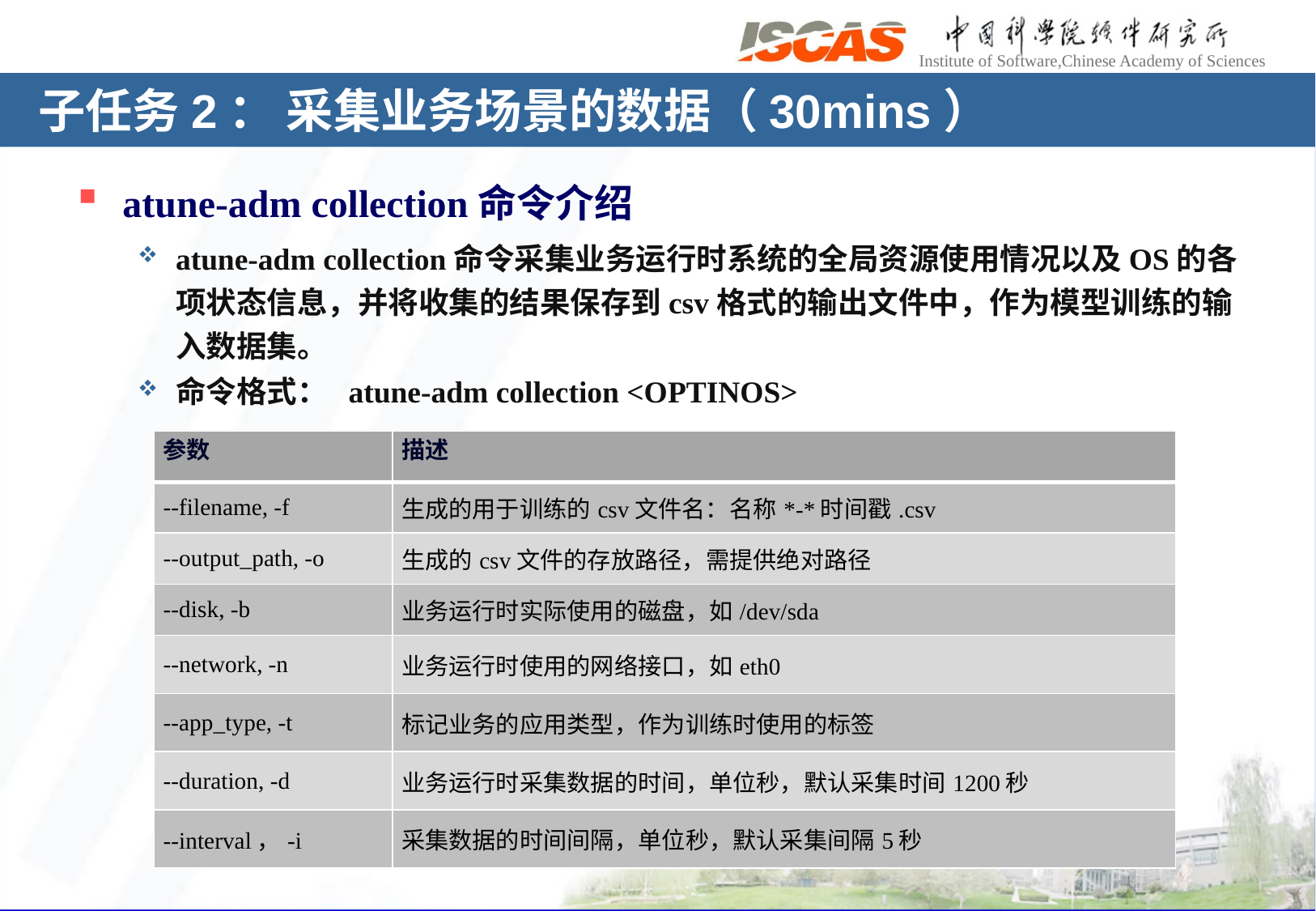

# 子任务2： 采集业务场景的数据（30mins）
atune-adm collection命令介绍
atune-adm collection命令采集业务运行时系统的全局资源使用情况以及OS的各项状态信息，并将收集的结果保存到csv格式的输出文件中，作为模型训练的输入数据集。
命令格式：  atune-adm collection <OPTINOS>

| 参数 | 描述 |
| --- | --- |
| --filename, -f | 生成的用于训练的csv文件名：名称\*-\*时间戳.csv |
| --output\_path, -o | 生成的csv文件的存放路径，需提供绝对路径 |
| --disk, -b | 业务运行时实际使用的磁盘，如/dev/sda |
| --network, -n | 业务运行时使用的网络接口，如eth0 |
| --app\_type, -t | 标记业务的应用类型，作为训练时使用的标签 |
| --duration, -d | 业务运行时采集数据的时间，单位秒，默认采集时间1200秒 |
| --interval，-i | 采集数据的时间间隔，单位秒，默认采集间隔5秒 |